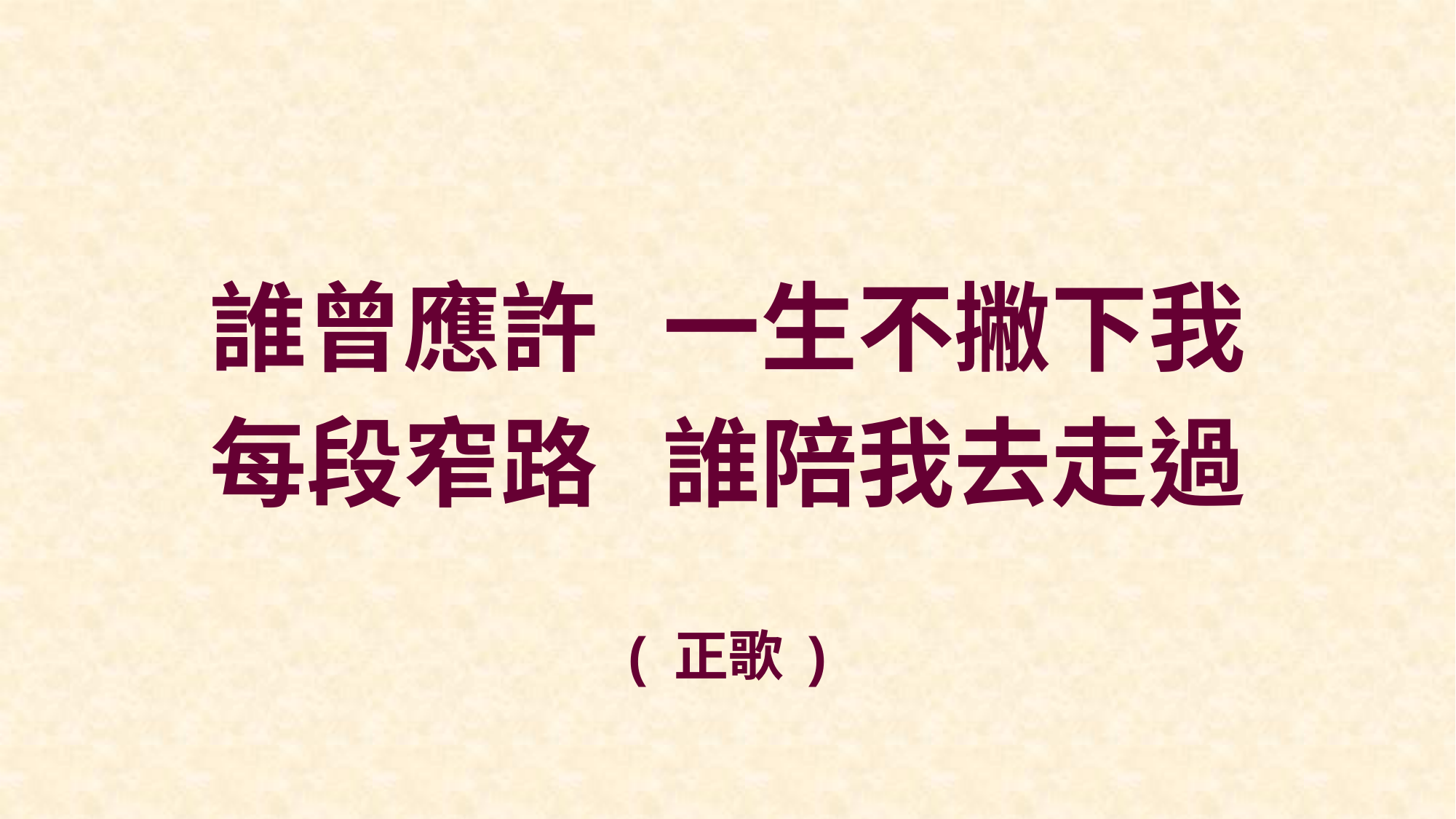

誰曾應許   一生不撇下我
每段窄路   誰陪我去走過
( 正歌 )